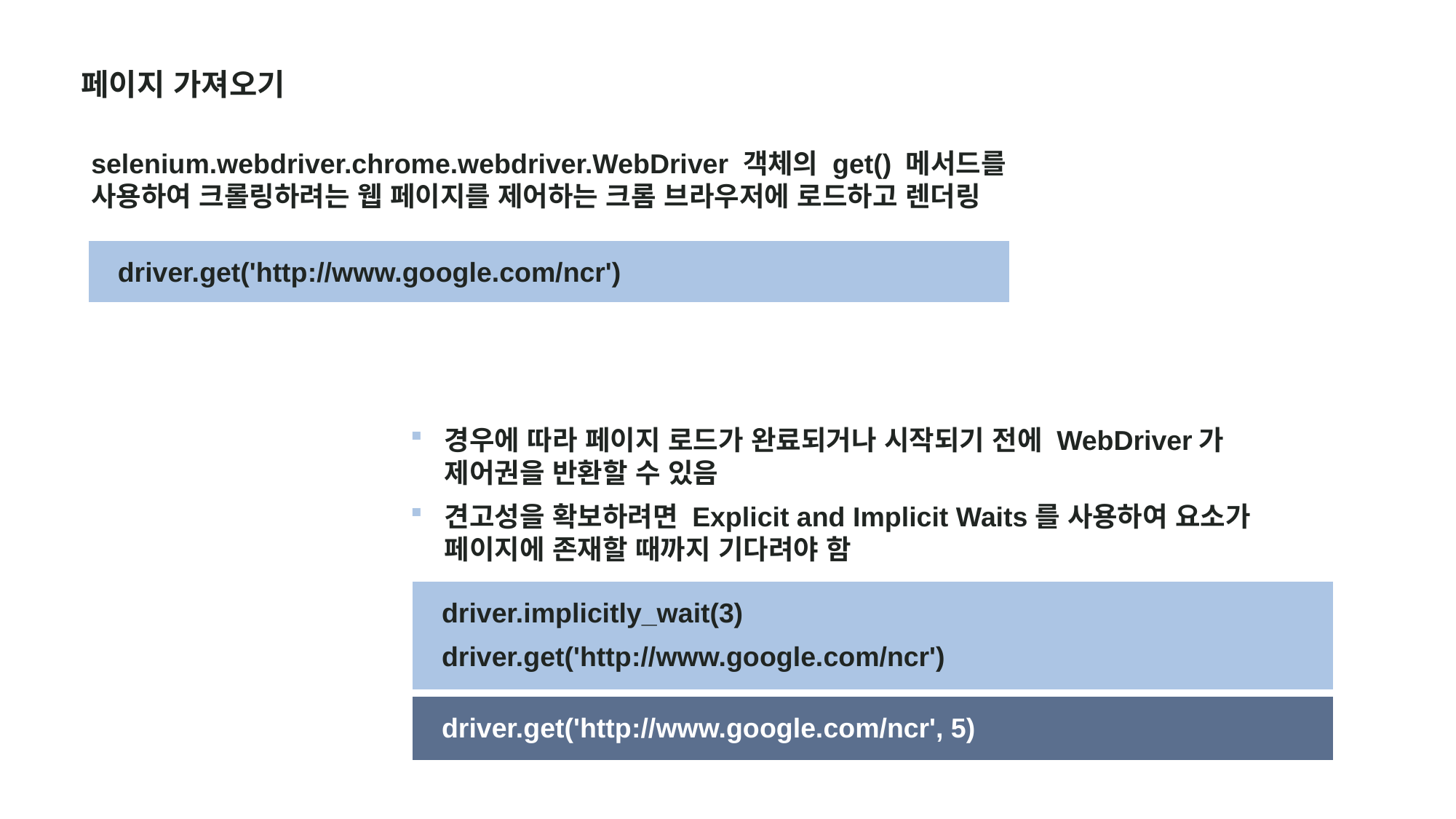

페이지 가져오기
selenium.webdriver.chrome.webdriver.WebDriver 객체의 get() 메서드를 사용하여 크롤링하려는 웹 페이지를 제어하는 크롬 브라우저에 로드하고 렌더링

driver.get('http://www.google.com/ncr')
경우에 따라 페이지 로드가 완료되거나 시작되기 전에 WebDriver가 제어권을 반환할 수 있음
견고성을 확보하려면 Explicit and Implicit Waits를 사용하여 요소가 페이지에 존재할 때까지 기다려야 함

driver.implicitly_wait(3)
driver.get('http://www.google.com/ncr')

driver.get('http://www.google.com/ncr', 5)